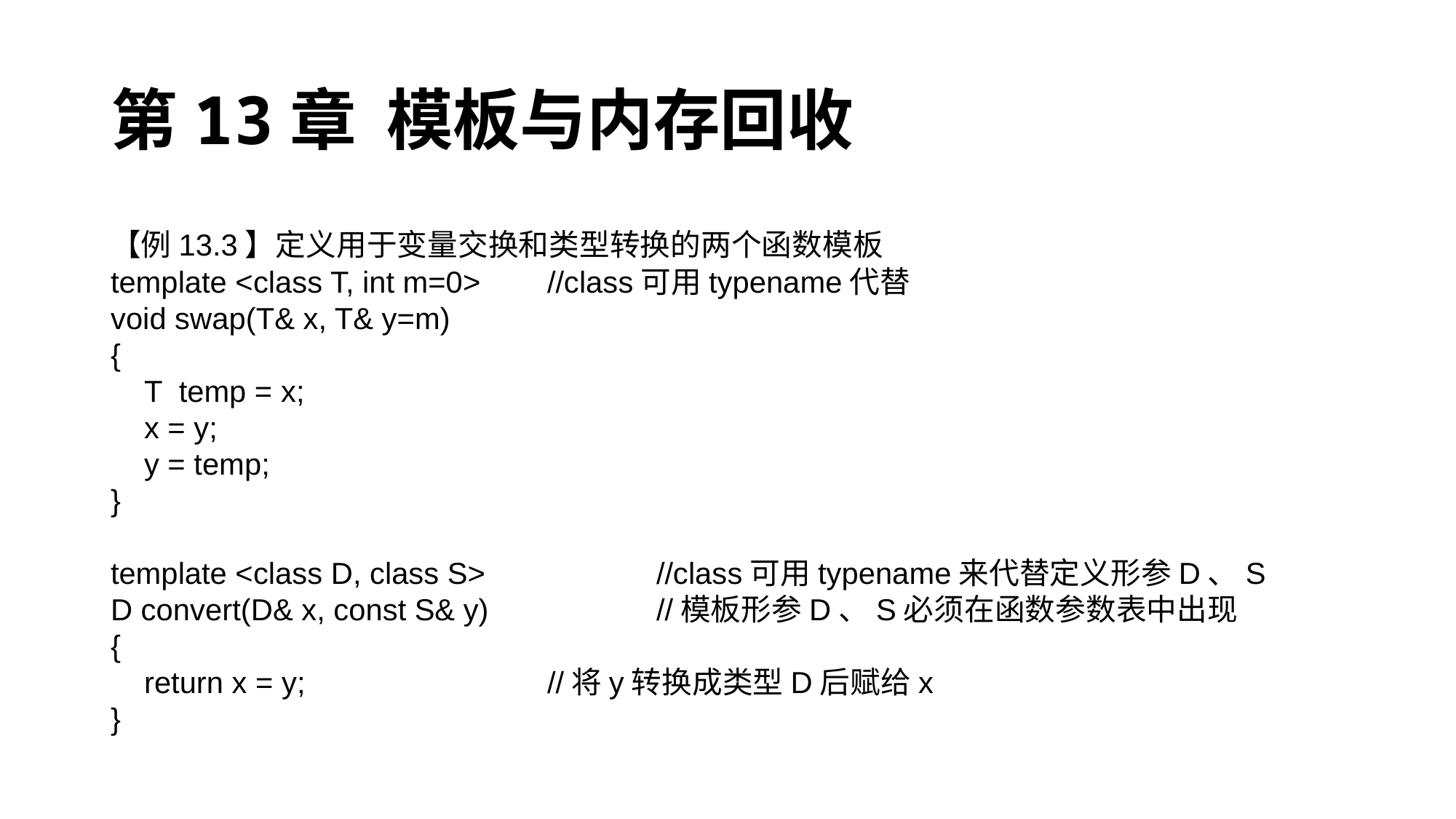

# 第13章  模板与内存回收
【例13.3】定义用于变量交换和类型转换的两个函数模板
template <class T, int m=0>	//class可用typename代替
void swap(T& x, T& y=m)
{
    T  temp = x;
    x = y;
    y = temp;
}

template <class D, class S>		//class可用typename来代替定义形参D、S
D convert(D& x, const S& y)		//模板形参D、S必须在函数参数表中出现
{
    return x = y;			//将y转换成类型D后赋给x
}